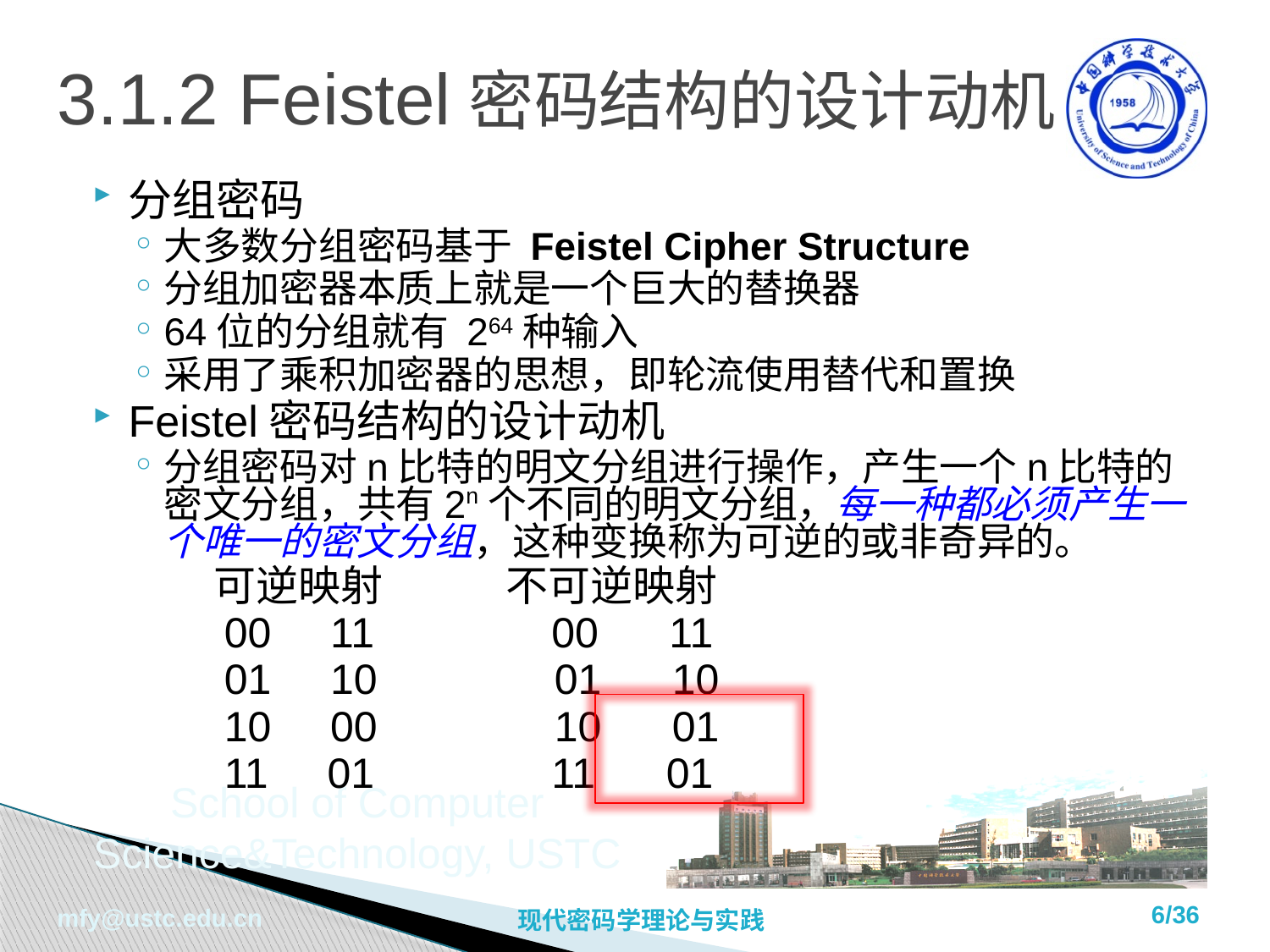

# 3.1.2 Feistel密码结构的设计动机
分组密码
大多数分组密码基于 Feistel Cipher Structure
分组加密器本质上就是一个巨大的替换器
64位的分组就有 264种输入
采用了乘积加密器的思想，即轮流使用替代和置换
Feistel密码结构的设计动机
分组密码对n比特的明文分组进行操作，产生一个n比特的密文分组，共有2n个不同的明文分组，每一种都必须产生一个唯一的密文分组，这种变换称为可逆的或非奇异的。
    可逆映射             不可逆映射
     00     11               00      11
     01     10               01      10
     10     00               10      01
     11     01               11      01